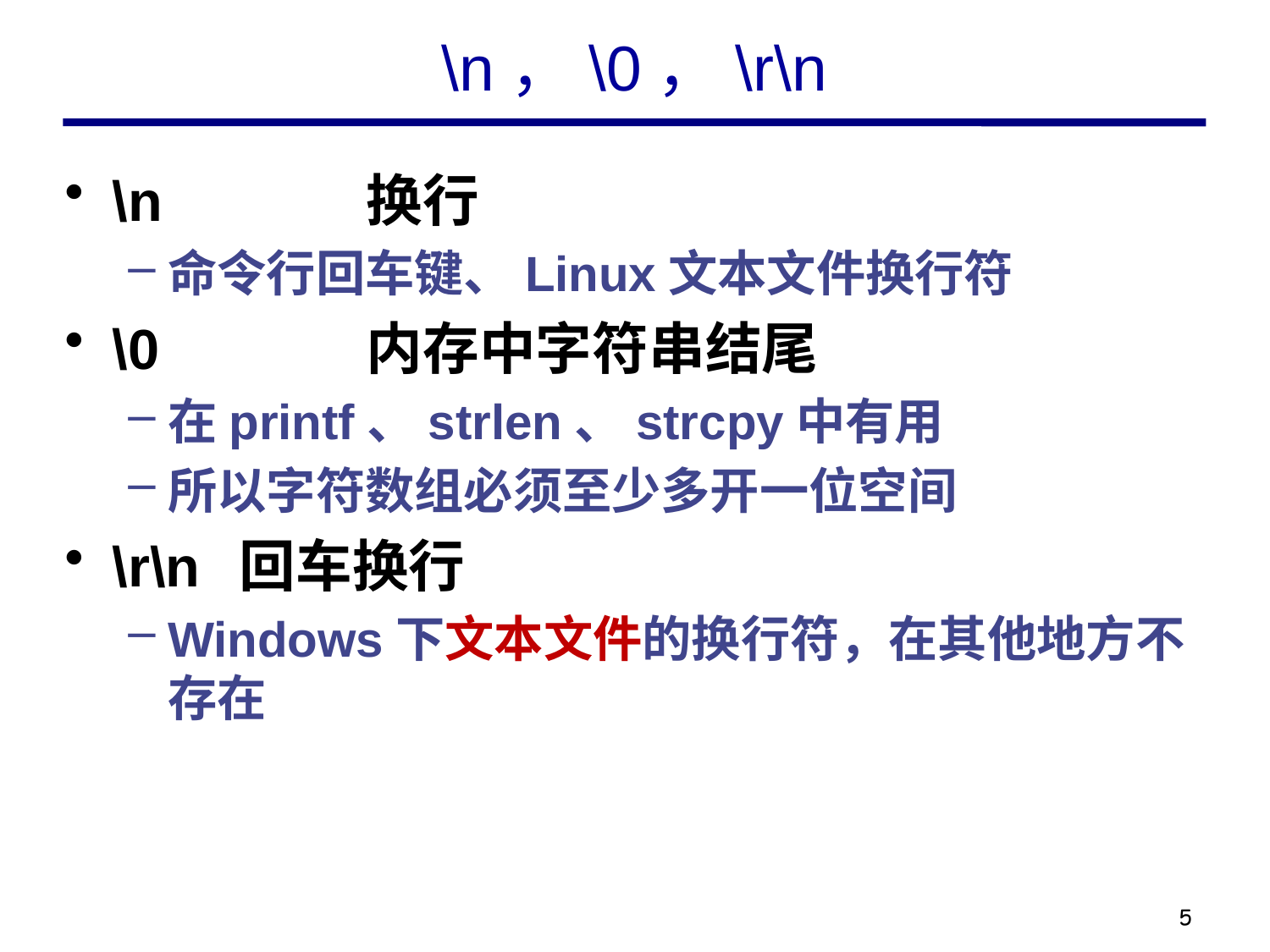

# \n，\0，\r\n
\n		换行
命令行回车键、Linux文本文件换行符
\0		内存中字符串结尾
在printf、strlen、strcpy中有用
所以字符数组必须至少多开一位空间
\r\n	回车换行
Windows下文本文件的换行符，在其他地方不存在